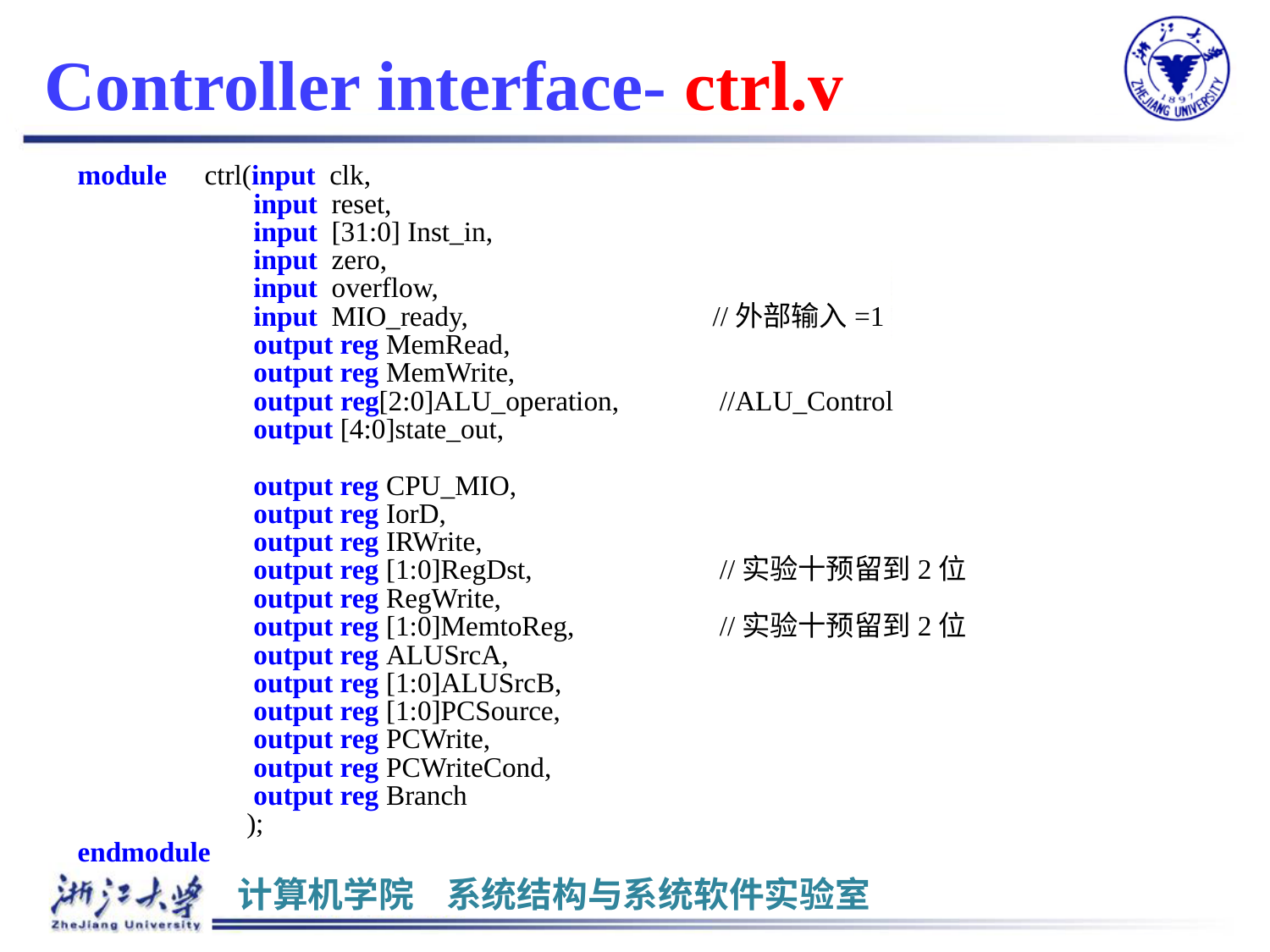

# Controller interface- ctrl.v
module 	ctrl(input  clk,
	       input  reset,
	       input  [31:0] Inst_in,
	       input  zero,
	       input  overflow,
	       input  MIO_ready,		//外部输入=1
	       output reg MemRead,
	       output reg MemWrite,
	       output reg[2:0]ALU_operation,	 //ALU_Control
	       output [4:0]state_out,

	       output reg CPU_MIO,
	       output reg IorD,
	       output reg IRWrite,
	       output reg [1:0]RegDst,		 //实验十预留到2位
	       output reg RegWrite,
	       output reg [1:0]MemtoReg,		 //实验十预留到2位
	       output reg ALUSrcA,
	       output reg [1:0]ALUSrcB,
	       output reg [1:0]PCSource,
	       output reg PCWrite,
	       output reg PCWriteCond,
	       output reg Branch
	      );
endmodule